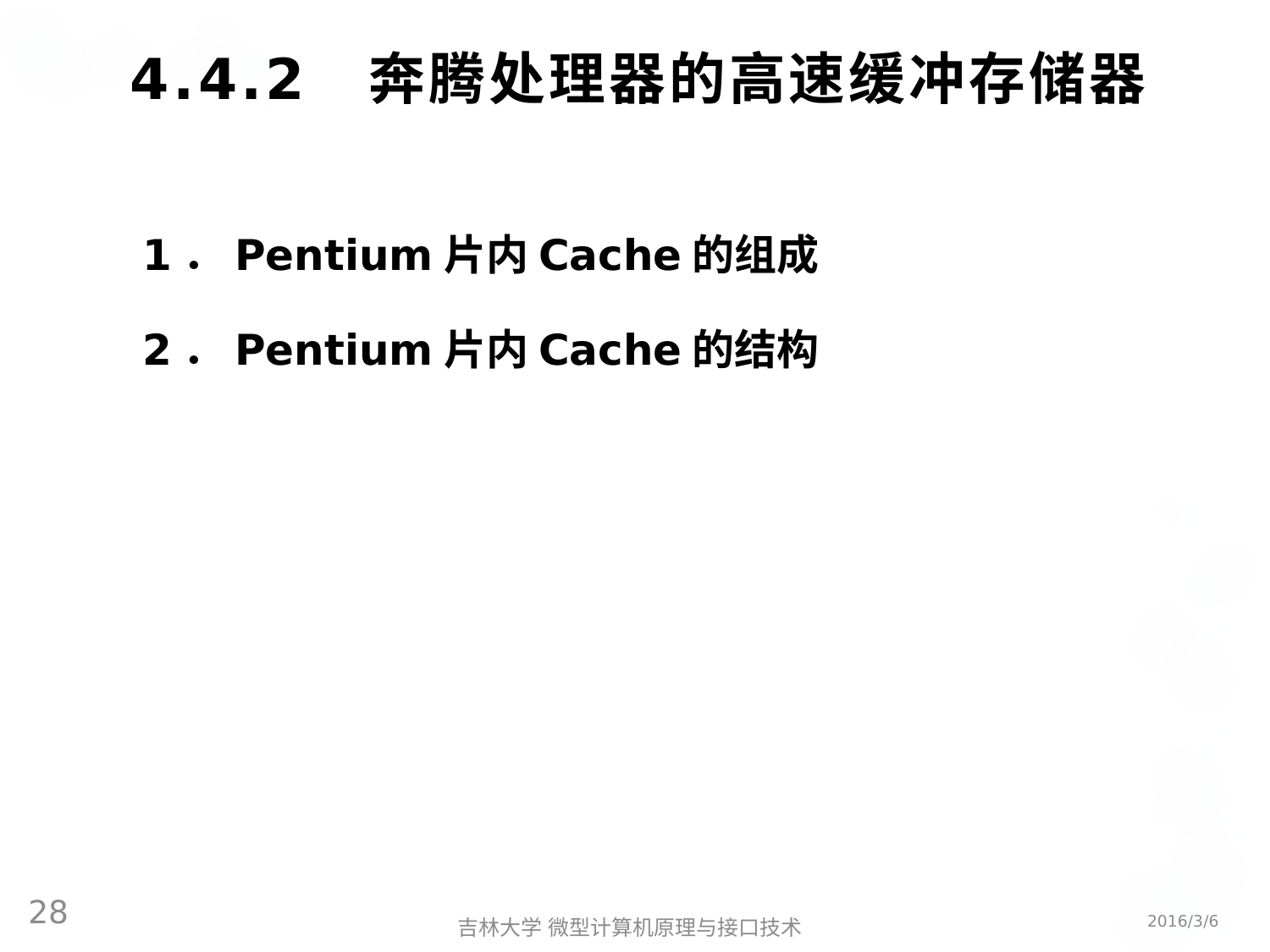

# 4.4.2  奔腾处理器的高速缓冲存储器
1．Pentium片内Cache的组成
2．Pentium片内Cache的结构

28
2016/3/6
吉林大学 微型计算机原理与接口技术